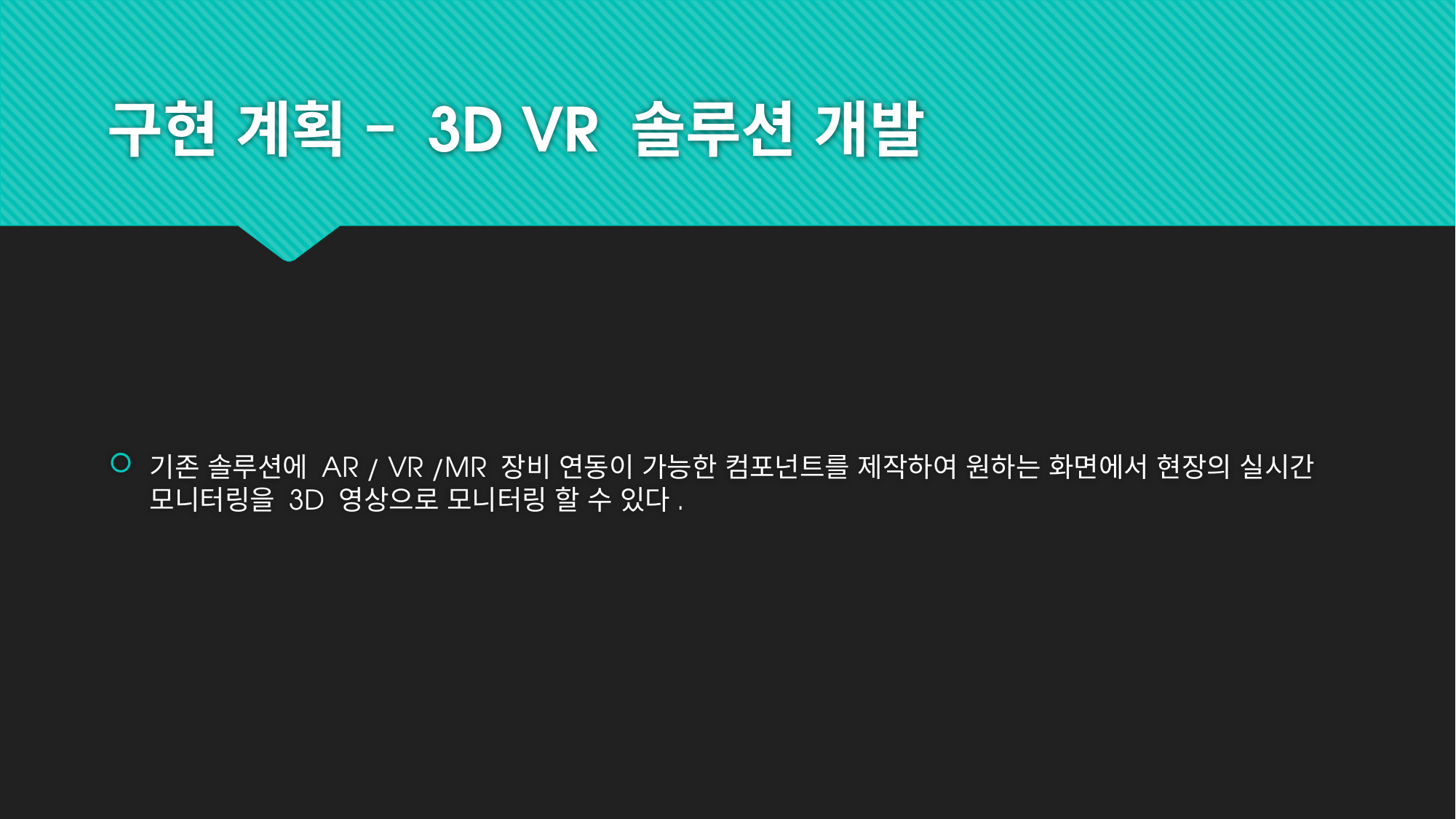

# 구현 계획 – 3D VR 솔루션 개발
기존 솔루션에 AR / VR /MR 장비 연동이 가능한 컴포넌트를 제작하여 원하는 화면에서 현장의 실시간 모니터링을 3D 영상으로 모니터링 할 수 있다.